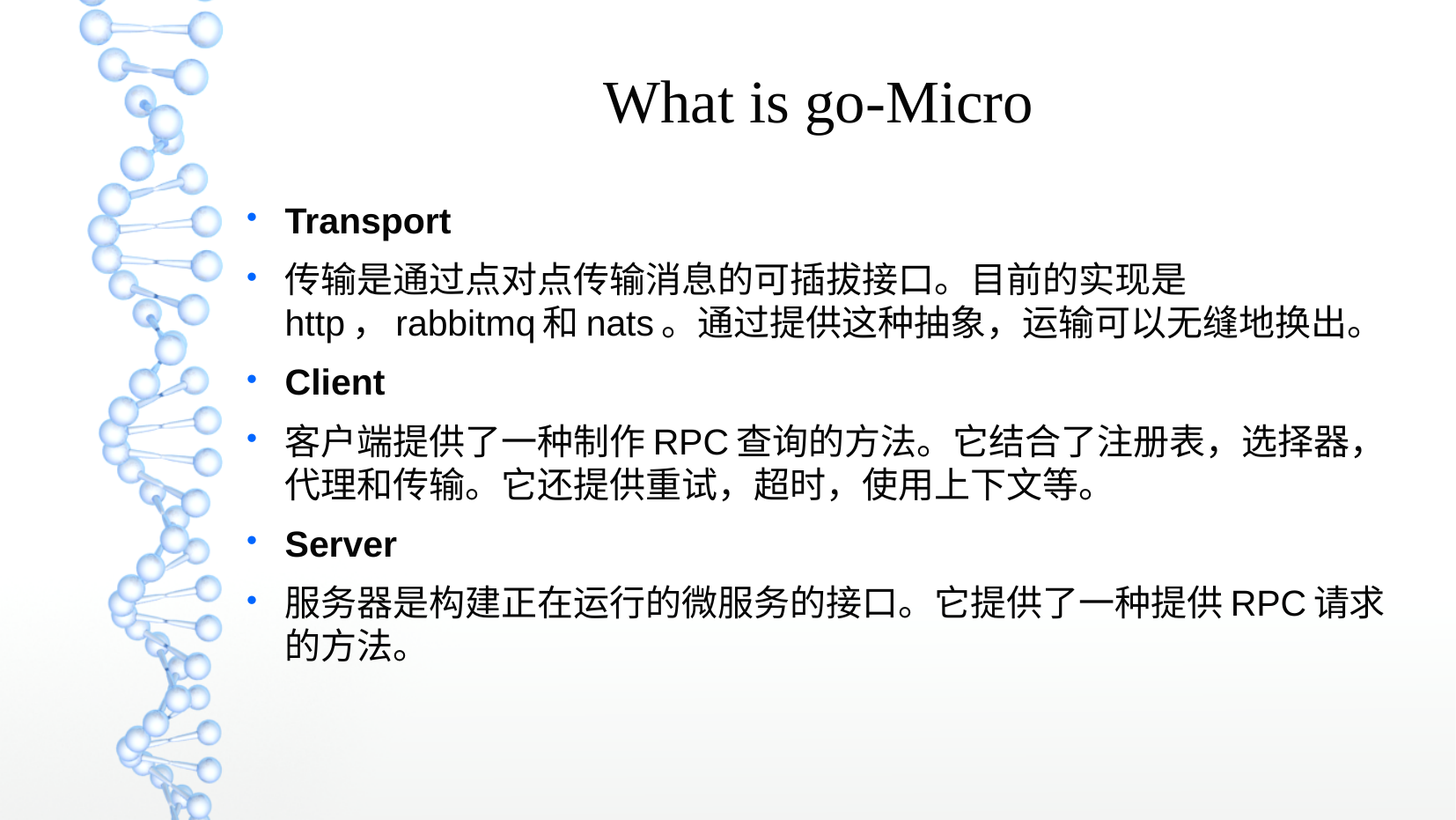

What is go-Micro
Transport
传输是通过点对点传输消息的可插拔接口。目前的实现是http，rabbitmq和nats。通过提供这种抽象，运输可以无缝地换出。
Client
客户端提供了一种制作RPC查询的方法。它结合了注册表，选择器，代理和传输。它还提供重试，超时，使用上下文等。
Server
服务器是构建正在运行的微服务的接口。它提供了一种提供RPC请求的方法。